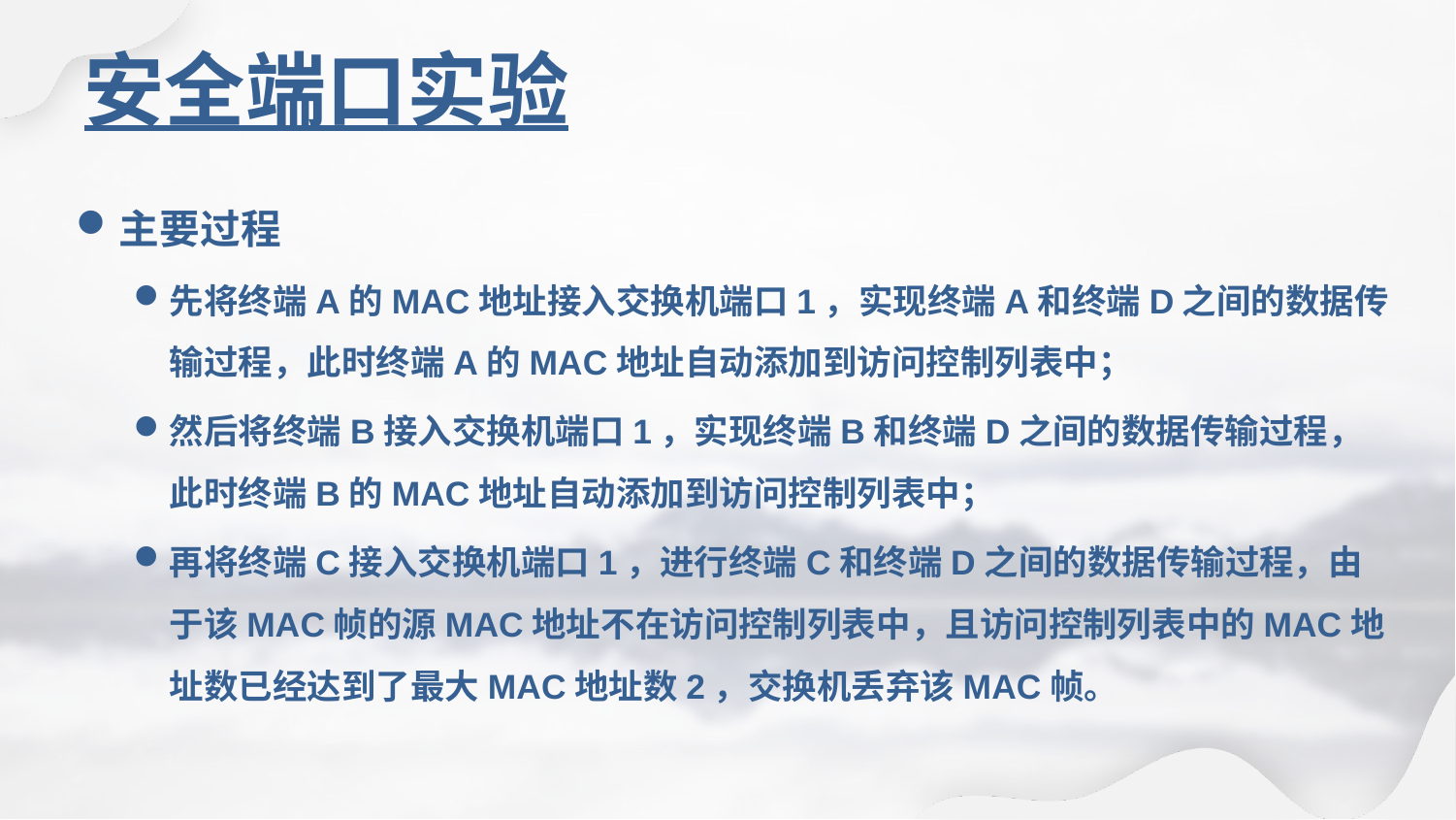

# 安全端口实验
主要过程
先将终端A的MAC地址接入交换机端口1，实现终端A和终端D之间的数据传输过程，此时终端A的MAC地址自动添加到访问控制列表中；
然后将终端B接入交换机端口1，实现终端B和终端D之间的数据传输过程，此时终端B的MAC地址自动添加到访问控制列表中；
再将终端C接入交换机端口1，进行终端C和终端D之间的数据传输过程，由于该MAC帧的源MAC地址不在访问控制列表中，且访问控制列表中的MAC地址数已经达到了最大MAC地址数2，交换机丢弃该MAC帧。